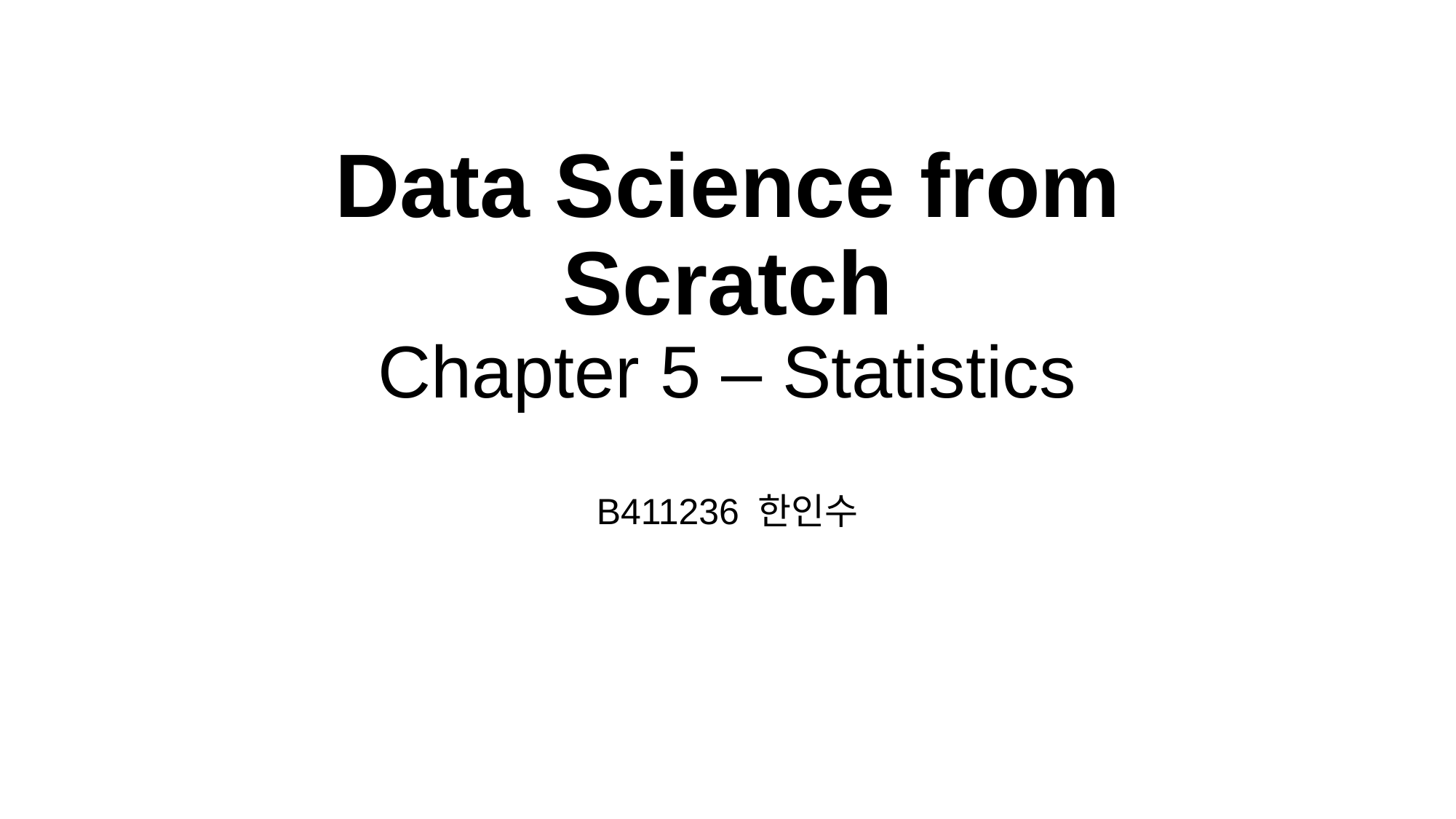

# Data Science from Scratch Chapter 5 – Statistics
B411236 한인수